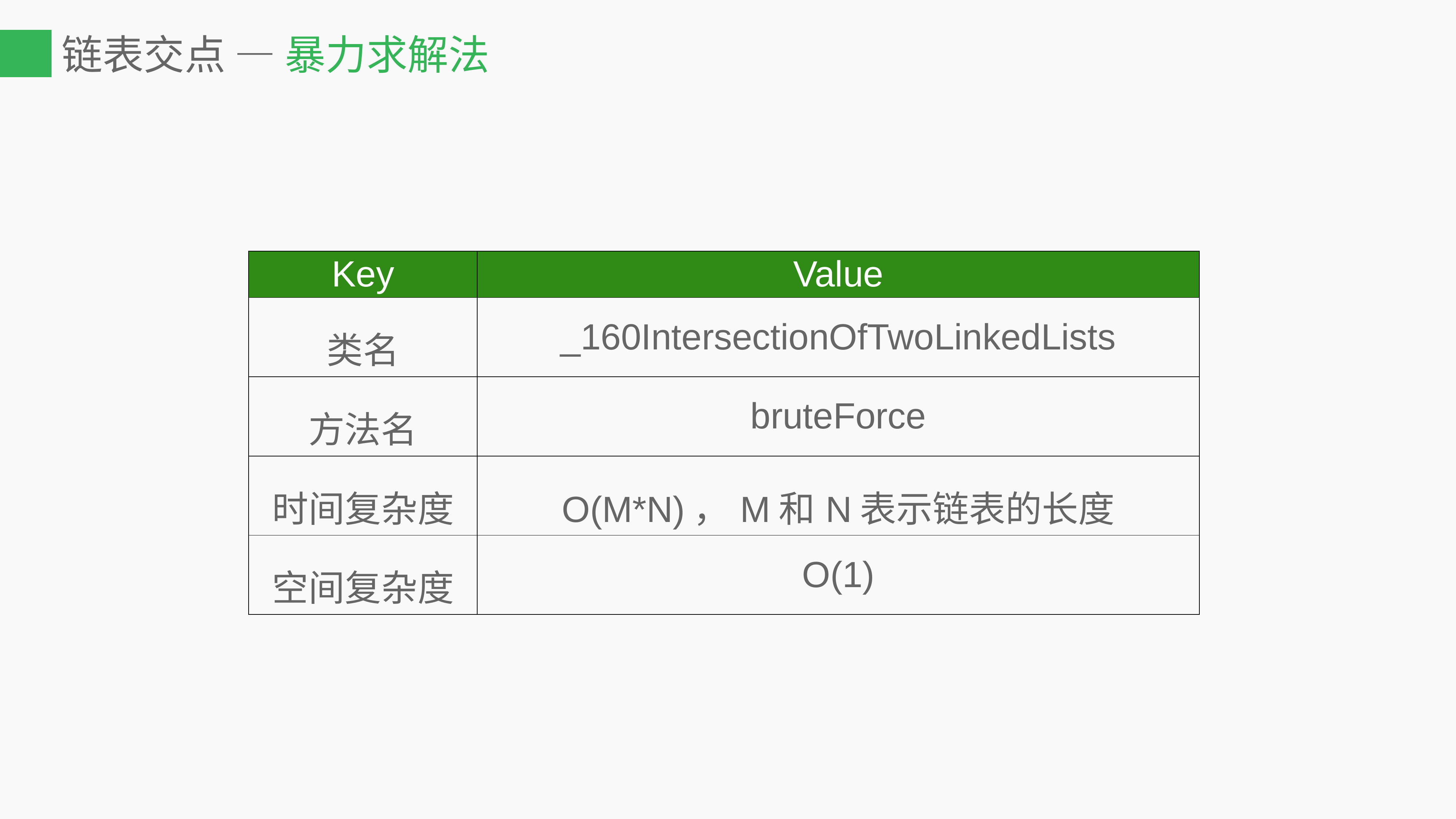

# 链表交点 — 暴力求解法
| Key | Value |
| --- | --- |
| 类名 | \_160IntersectionOfTwoLinkedLists |
| 方法名 | bruteForce |
| 时间复杂度 | O(M\*N)，M和N表示链表的长度 |
| 空间复杂度 | O(1) |